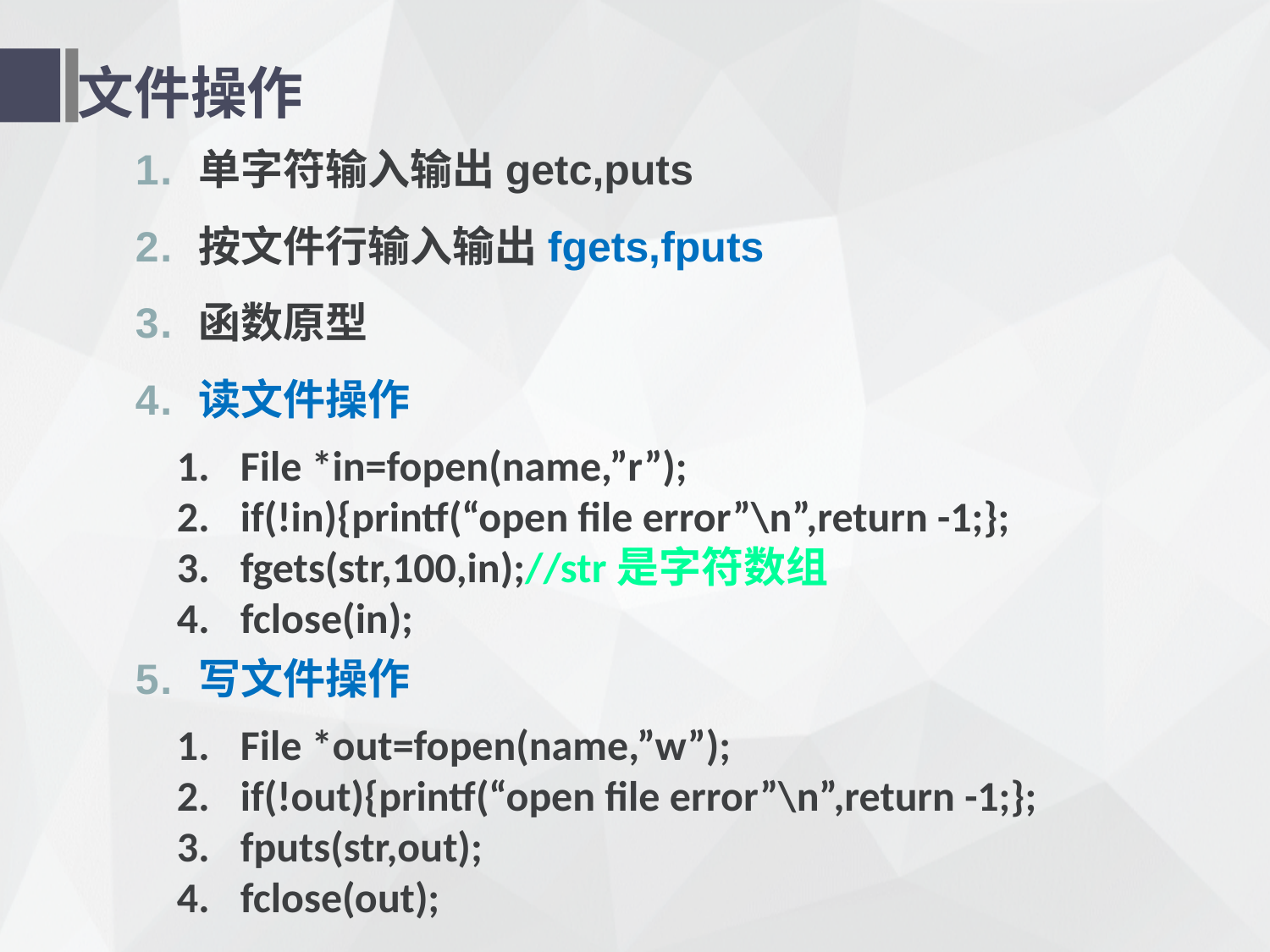

# 文件操作
单字符输入输出getc,puts
按文件行输入输出fgets,fputs
函数原型
读文件操作
File *in=fopen(name,”r”);
if(!in){printf(“open file error”\n”,return -1;};
fgets(str,100,in);//str是字符数组
fclose(in);
写文件操作
File *out=fopen(name,”w”);
if(!out){printf(“open file error”\n”,return -1;};
fputs(str,out);
fclose(out);